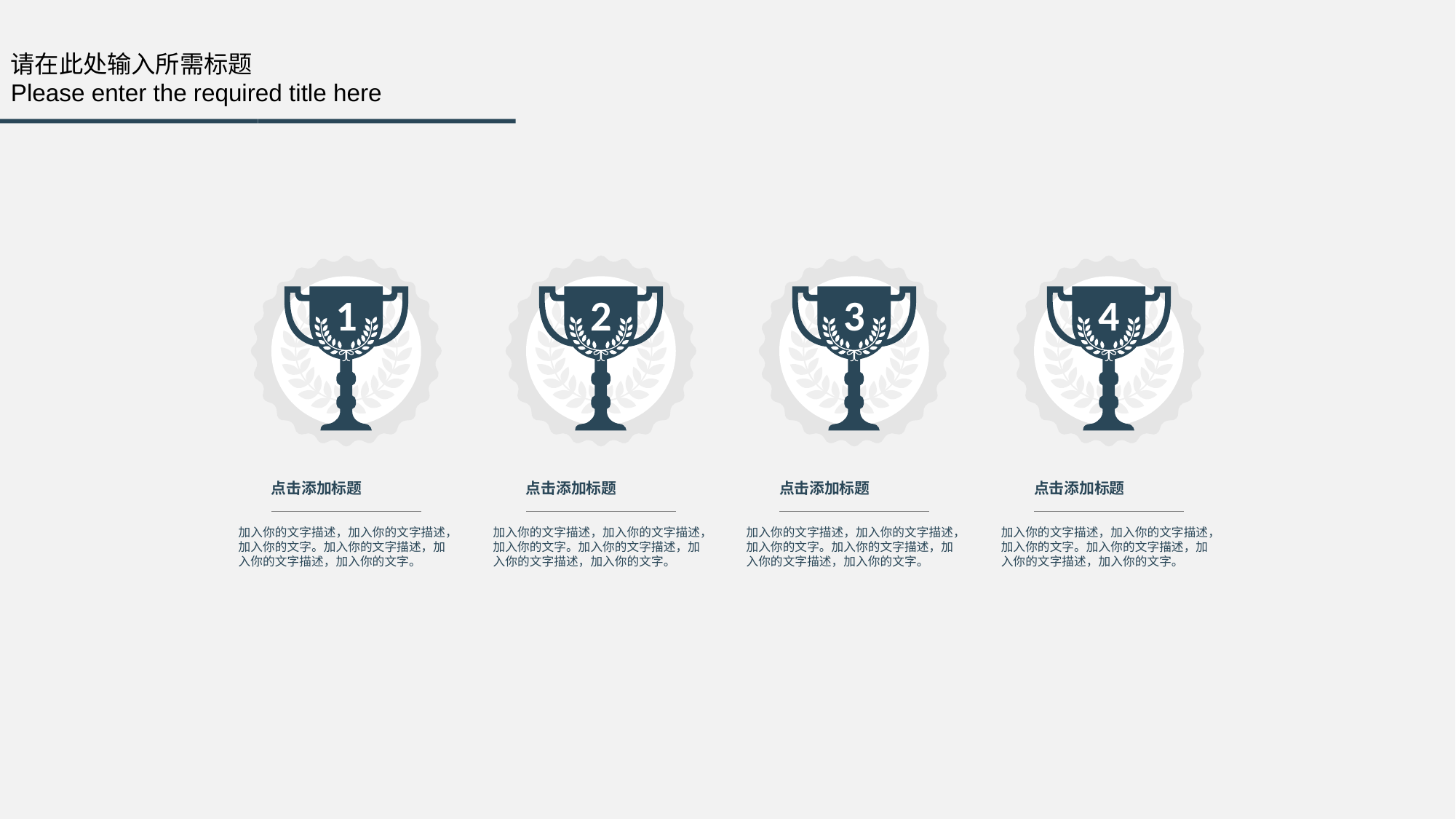

请在此处输入所需标题
Please enter the required title here

1
2
3
4
点击添加标题
点击添加标题
点击添加标题
点击添加标题
加入你的文字描述，加入你的文字描述，加入你的文字。加入你的文字描述，加入你的文字描述，加入你的文字。

加入你的文字描述，加入你的文字描述，加入你的文字。加入你的文字描述，加入你的文字描述，加入你的文字。

加入你的文字描述，加入你的文字描述，加入你的文字。加入你的文字描述，加入你的文字描述，加入你的文字。

加入你的文字描述，加入你的文字描述，加入你的文字。加入你的文字描述，加入你的文字描述，加入你的文字。